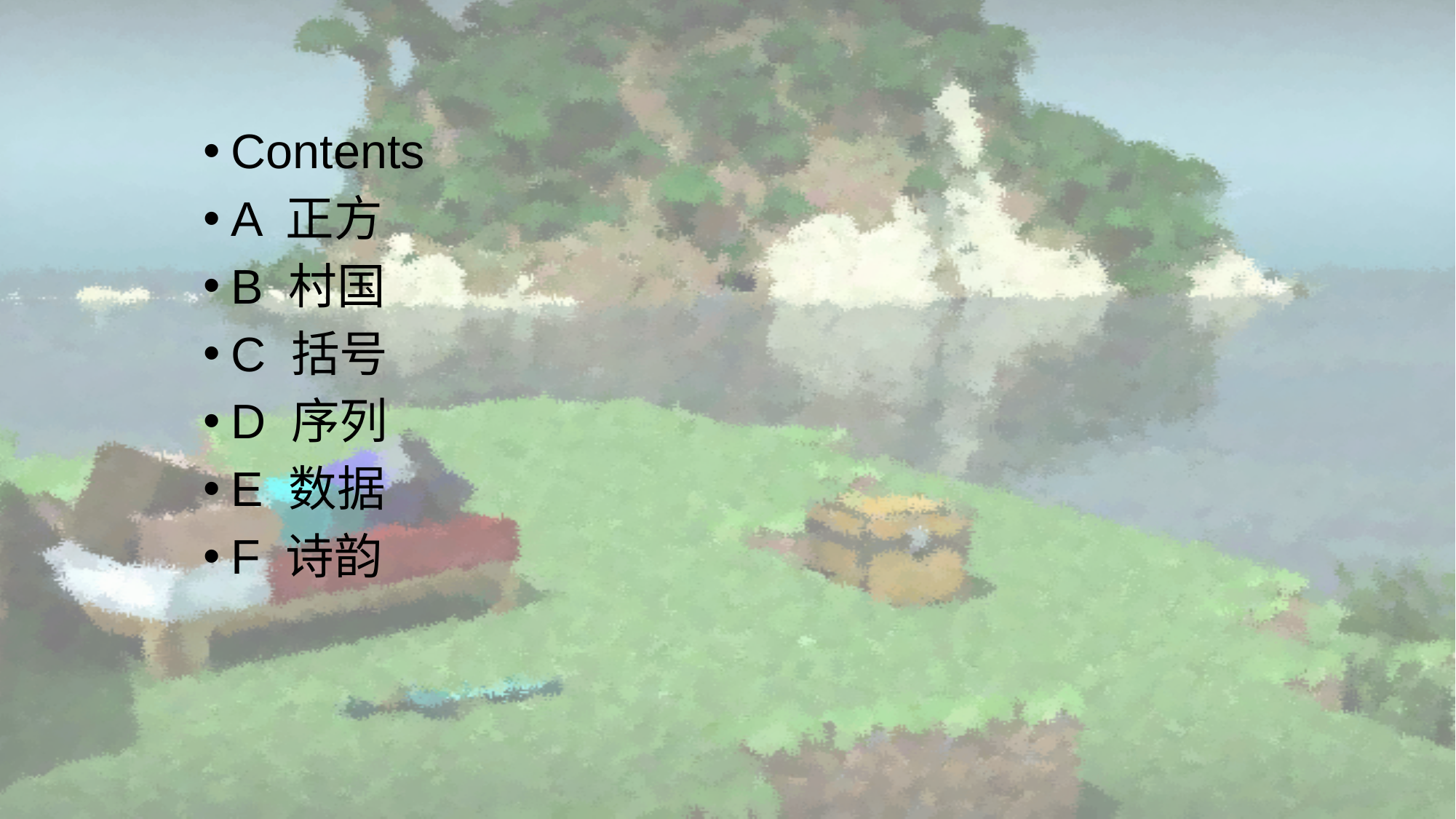

Contents
A 正方
B 村国
C 括号
D 序列
E 数据
F 诗韵